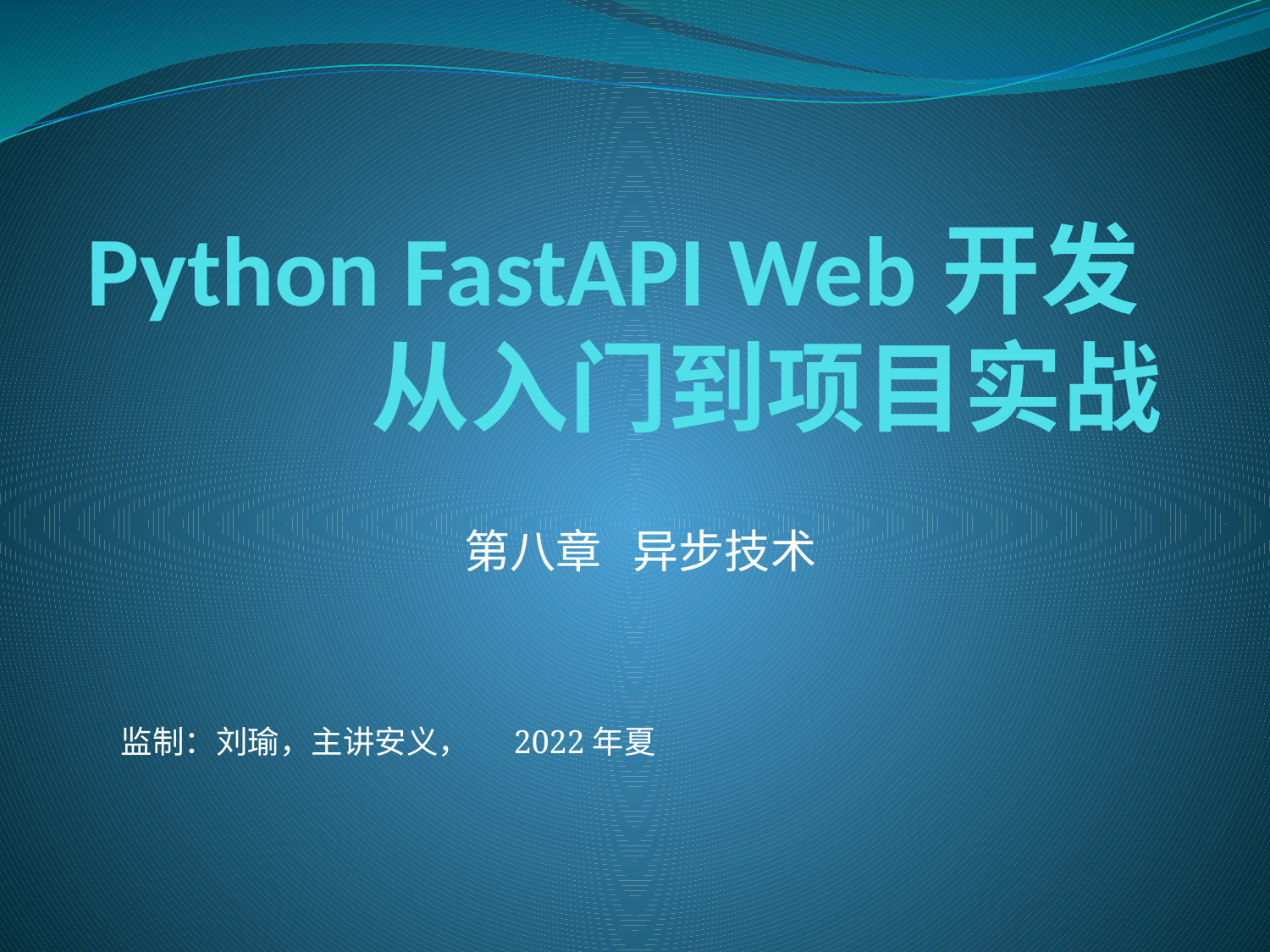

# Python FastAPI Web开发 从入门到项目实战
第八章   异步技术
监制：刘瑜，主讲安义，     2022年夏